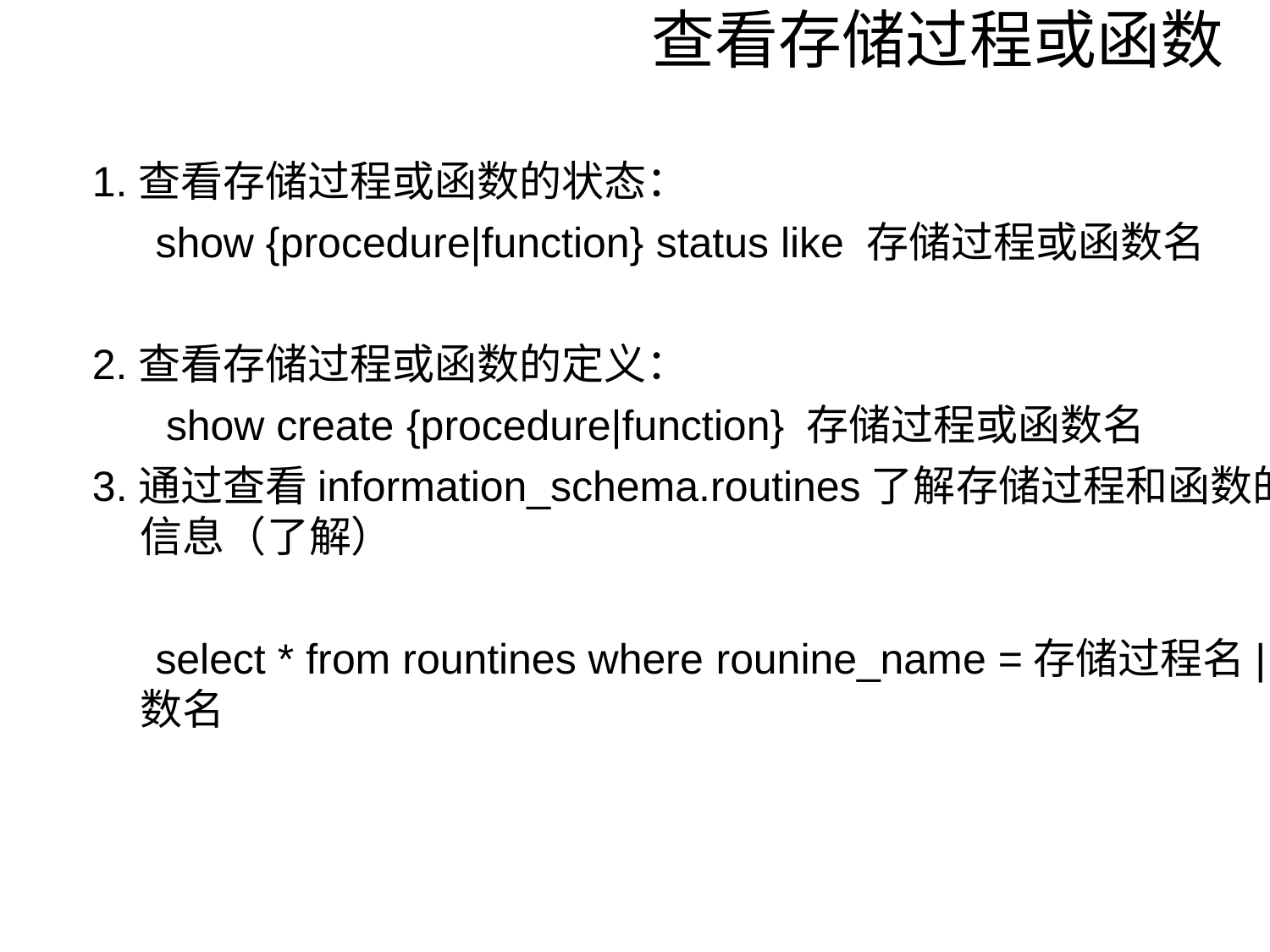

查看存储过程或函数
1.查看存储过程或函数的状态：
show {procedure|function} status like 存储过程或函数名
2.查看存储过程或函数的定义：
show create {procedure|function} 存储过程或函数名
3.通过查看information_schema.routines了解存储过程和函数的
信息（了解）
select * from rountines where rounine_name =存储过程名|函
数名